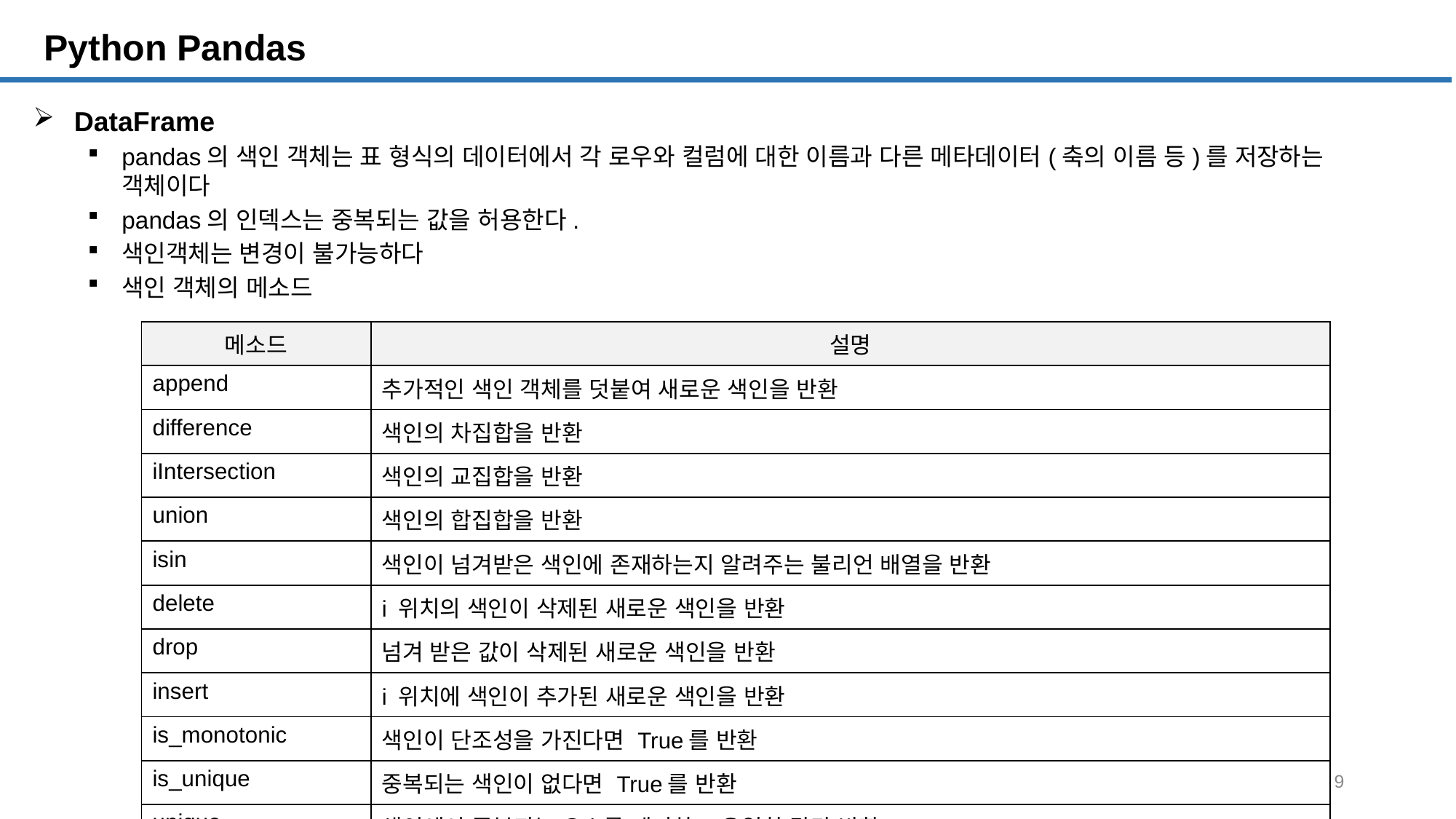

SQL 튜닝 개요
# Python Pandas

DataFrame
pandas의 색인 객체는 표 형식의 데이터에서 각 로우와 컬럼에 대한 이름과 다른 메타데이터(축의 이름 등)를 저장하는 객체이다
pandas의 인덱스는 중복되는 값을 허용한다.
색인객체는 변경이 불가능하다
색인 객체의 메소드
| 메소드 | 설명 |
| --- | --- |
| append | 추가적인 색인 객체를 덧붙여 새로운 색인을 반환 |
| difference | 색인의 차집합을 반환 |
| iIntersection | 색인의 교집합을 반환 |
| union | 색인의 합집합을 반환 |
| isin | 색인이 넘겨받은 색인에 존재하는지 알려주는 불리언 배열을 반환 |
| delete | i 위치의 색인이 삭제된 새로운 색인을 반환 |
| drop | 넘겨 받은 값이 삭제된 새로운 색인을 반환 |
| insert | i 위치에 색인이 추가된 새로운 색인을 반환 |
| is\_monotonic | 색인이 단조성을 가진다면 True를 반환 |
| is\_unique | 중복되는 색인이 없다면 True를 반환 |
| unique | 색인에서 중복되는 요소를 제거하고 유일한 값만 반환 |
9